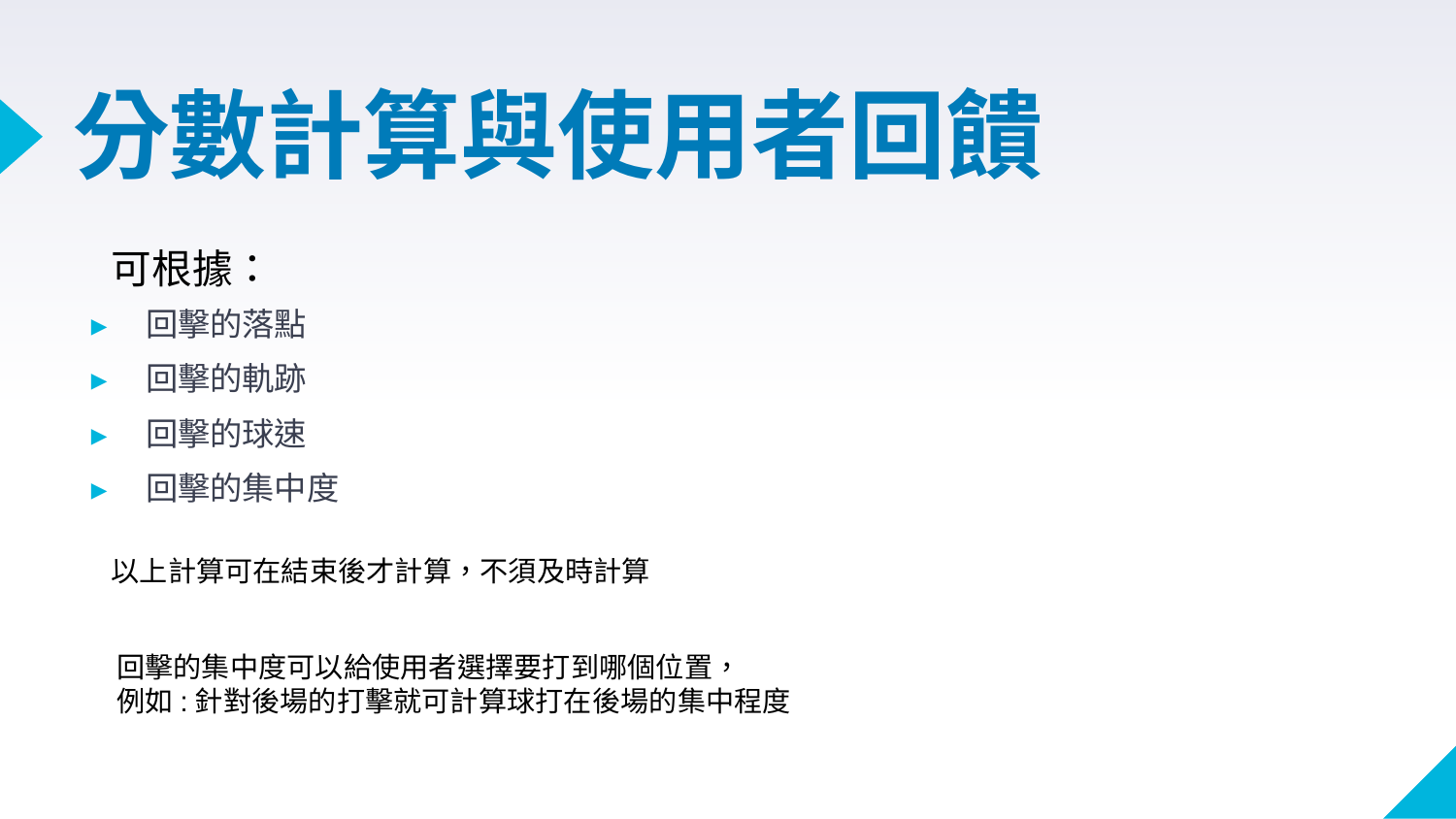

# 分數計算與使用者回饋
可根據：
回擊的落點
回擊的軌跡
回擊的球速
回擊的集中度

以上計算可在結束後才計算，不須及時計算
回擊的集中度可以給使用者選擇要打到哪個位置，
例如:針對後場的打擊就可計算球打在後場的集中程度